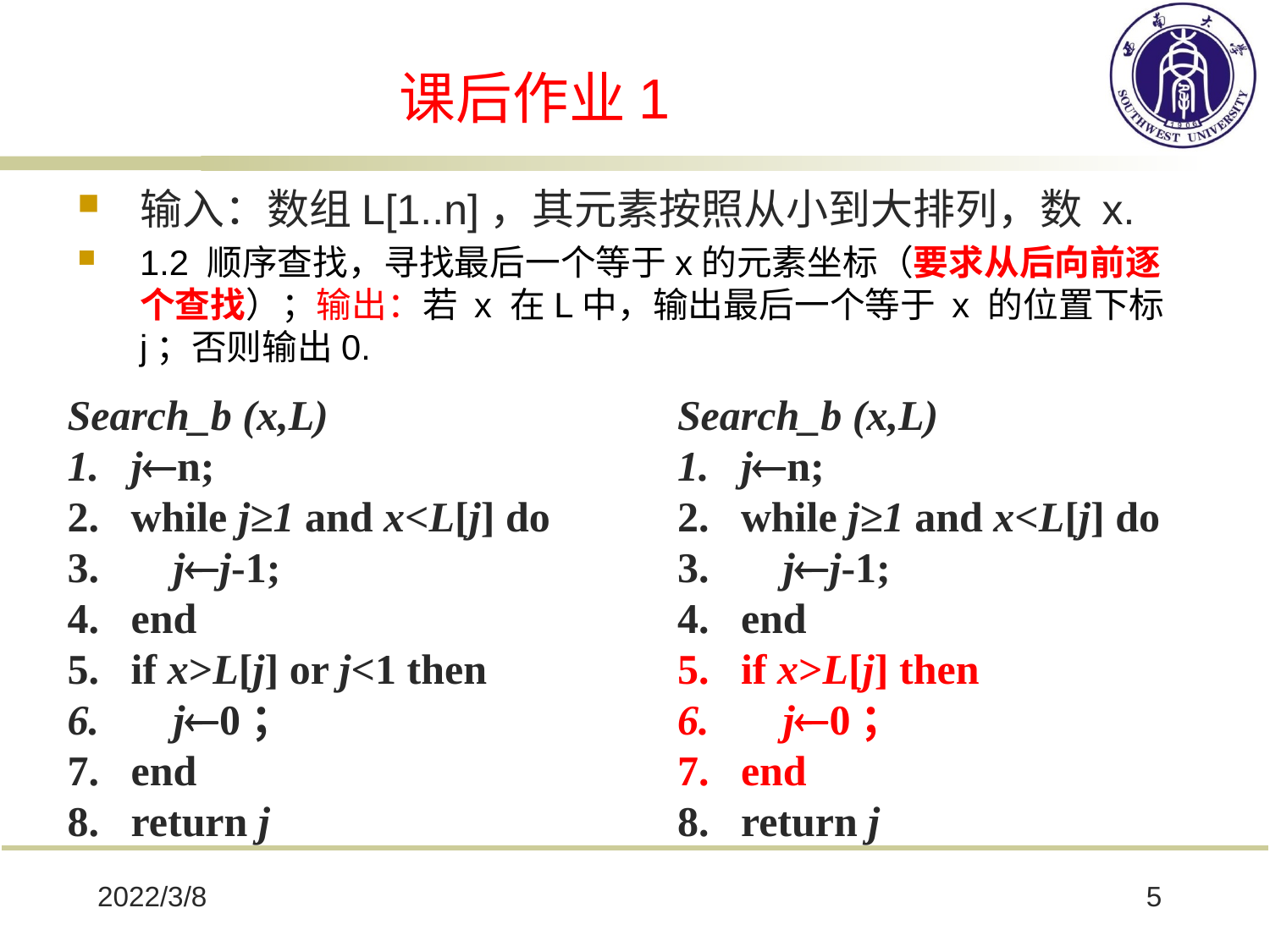

# 课后作业1
输入：数组L[1..n]，其元素按照从小到大排列，数 x.
1.2 顺序查找，寻找最后一个等于x的元素坐标（要求从后向前逐个查找）；输出：若 x 在L中，输出最后一个等于 x 的位置下标 j；否则输出0.
Search_b (x,L)
j←n;
while j≥1 and x<L[j] do
    j←j-1;
end
if x>L[j] or j<1 then
    j←0；
end
return j
Search_b (x,L)
j←n;
while j≥1 and x<L[j] do
    j←j-1;
end
if x>L[j] then
    j←0；
end
return j
2022/3/8
5